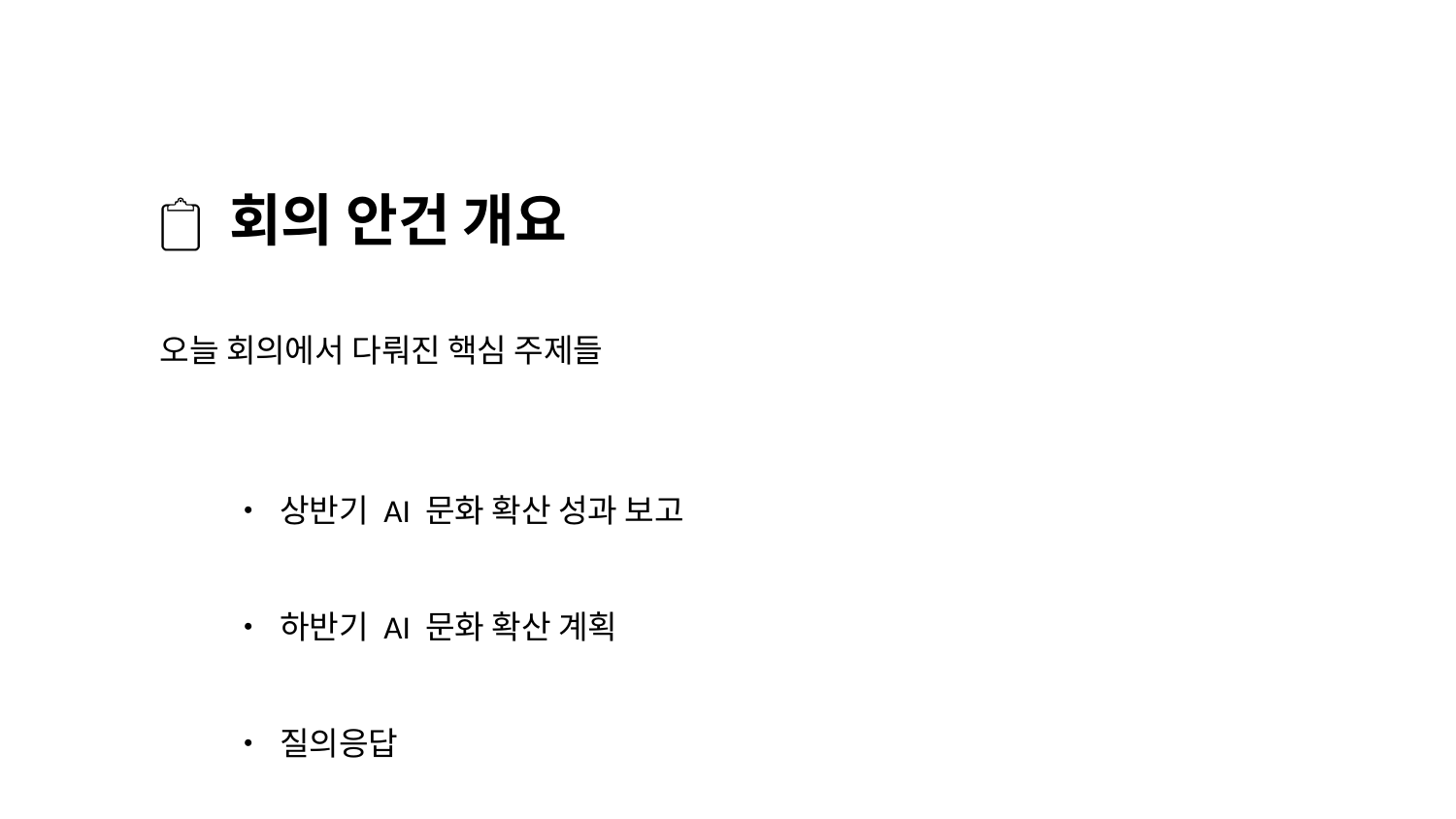

📋 회의 안건 개요
오늘 회의에서 다뤄진 핵심 주제들
• 상반기 AI 문화 확산 성과 보고
• 하반기 AI 문화 확산 계획
• 질의응답